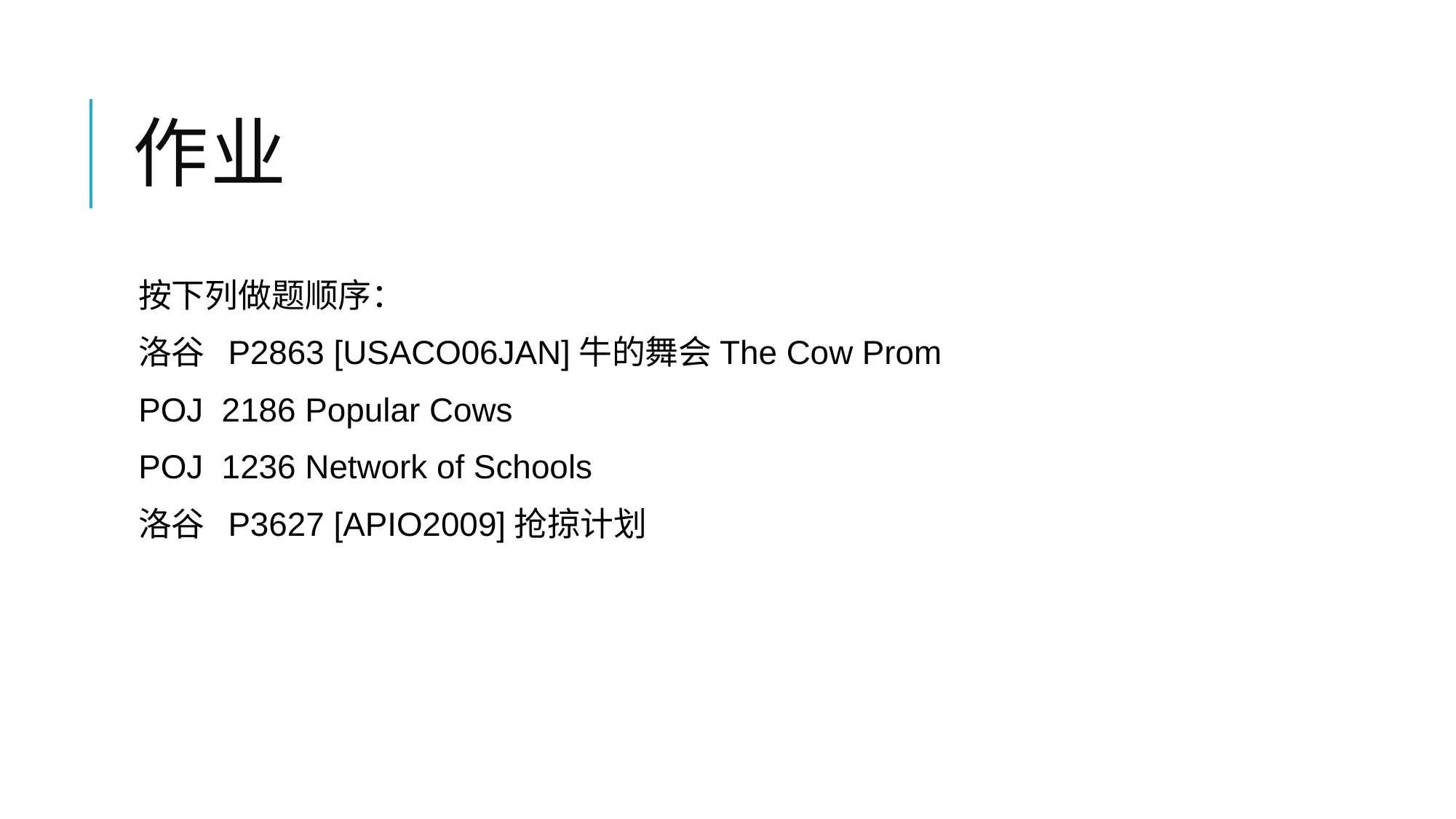

# 作业
按下列做题顺序：
洛谷  P2863 [USACO06JAN]牛的舞会The Cow Prom
POJ  2186 Popular Cows
POJ  1236 Network of Schools
洛谷  P3627 [APIO2009]抢掠计划